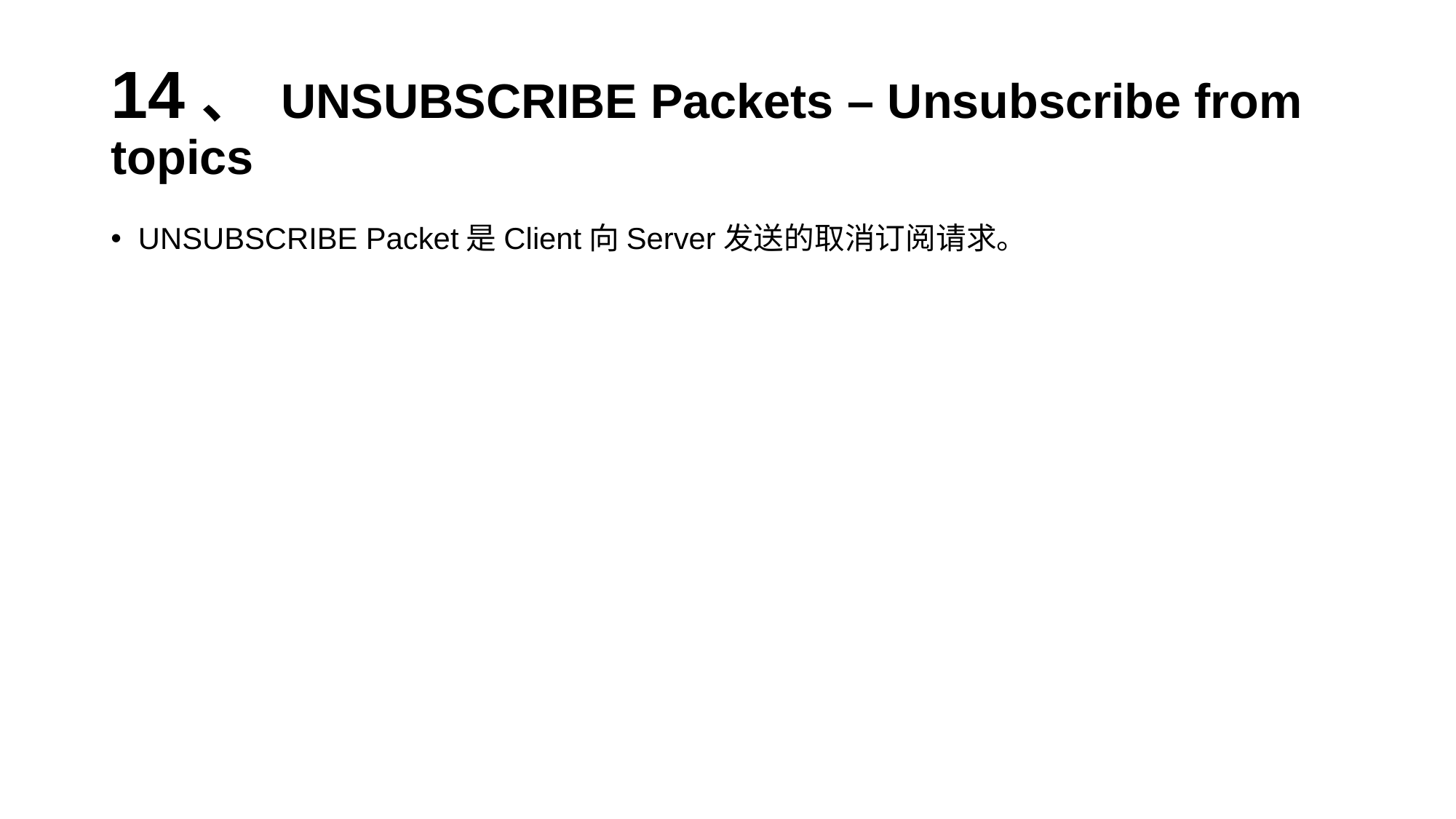

# 14、 UNSUBSCRIBE Packets – Unsubscribe from topics
UNSUBSCRIBE Packet是Client向Server发送的取消订阅请求。